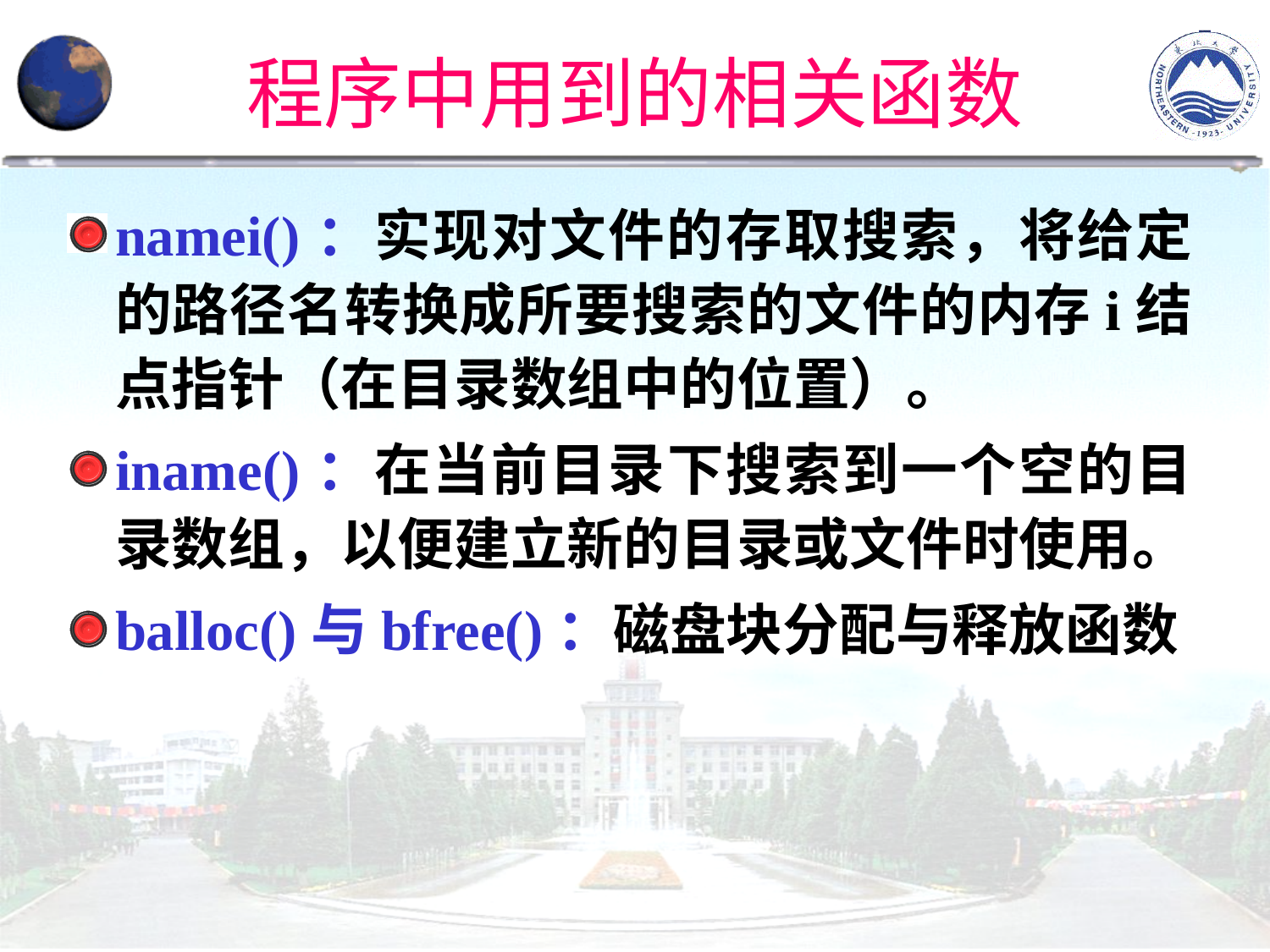

# 程序中用到的相关函数
namei()：实现对文件的存取搜索，将给定的路径名转换成所要搜索的文件的内存i结点指针（在目录数组中的位置）。
iname()：在当前目录下搜索到一个空的目录数组，以便建立新的目录或文件时使用。
balloc()与bfree()：磁盘块分配与释放函数